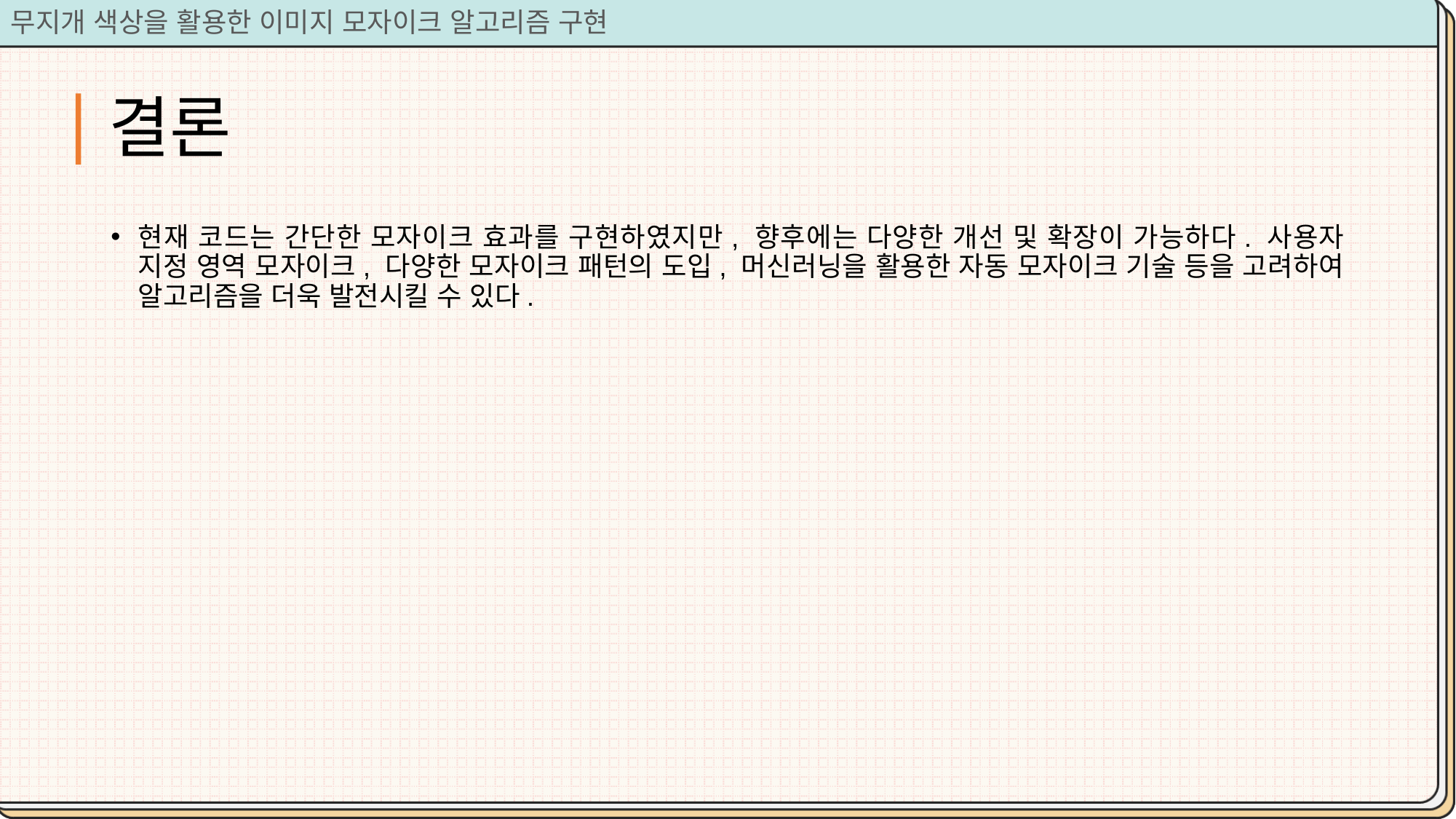

# 결론

현재 코드는 간단한 모자이크 효과를 구현하였지만, 향후에는 다양한 개선 및 확장이 가능하다. 사용자 지정 영역 모자이크, 다양한 모자이크 패턴의 도입, 머신러닝을 활용한 자동 모자이크 기술 등을 고려하여 알고리즘을 더욱 발전시킬 수 있다.